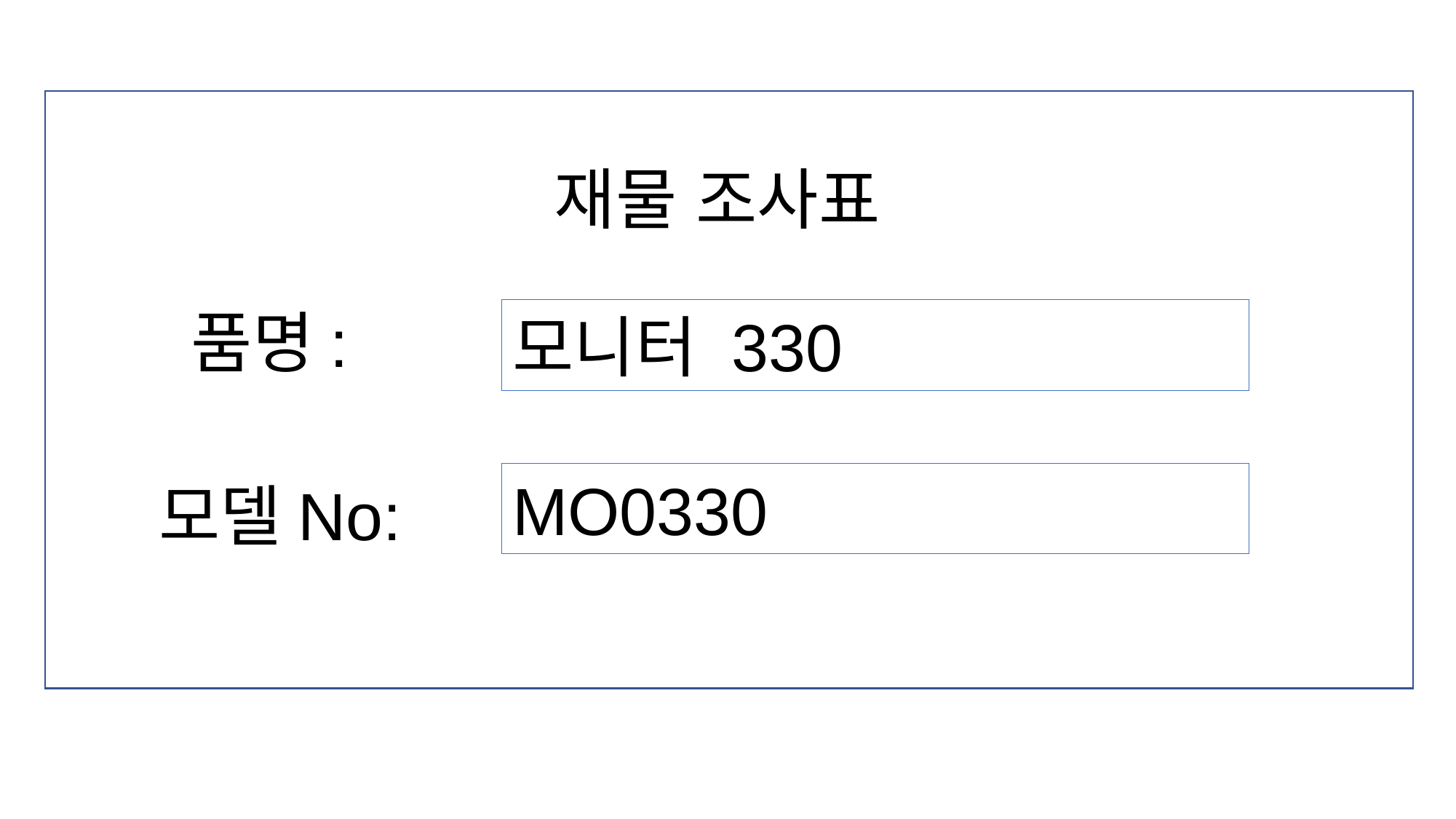

재물 조사표
품명:
모니터 330
MO0330
모델No: